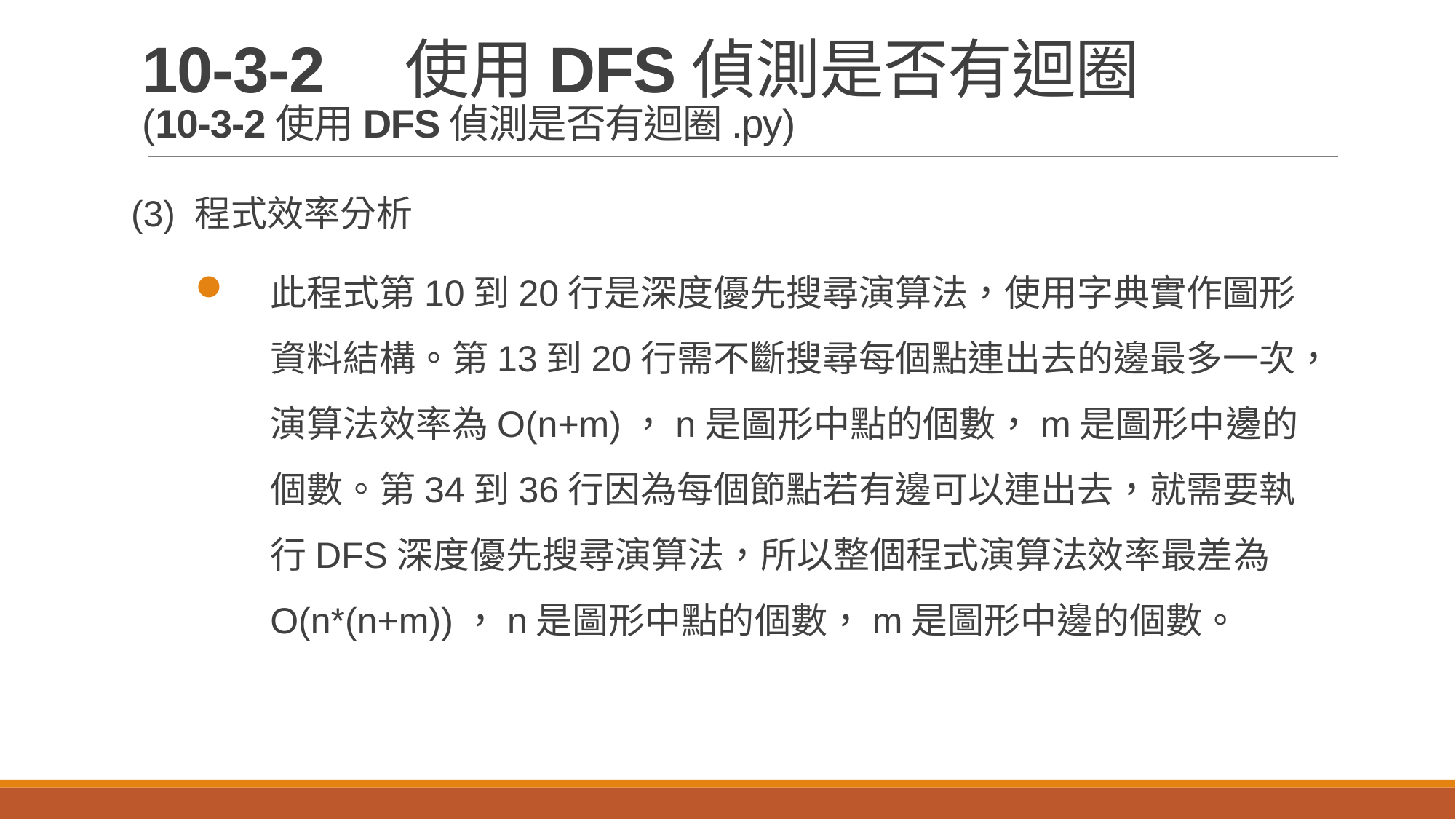

# 10-3-2　使用DFS偵測是否有迴圈 (10-3-2使用DFS偵測是否有迴圈.py)
(3) 程式效率分析
此程式第10到20行是深度優先搜尋演算法，使用字典實作圖形資料結構。第13到20行需不斷搜尋每個點連出去的邊最多一次，演算法效率為O(n+m)，n是圖形中點的個數，m是圖形中邊的個數。第34到36行因為每個節點若有邊可以連出去，就需要執行DFS深度優先搜尋演算法，所以整個程式演算法效率最差為O(n*(n+m))，n是圖形中點的個數，m是圖形中邊的個數。